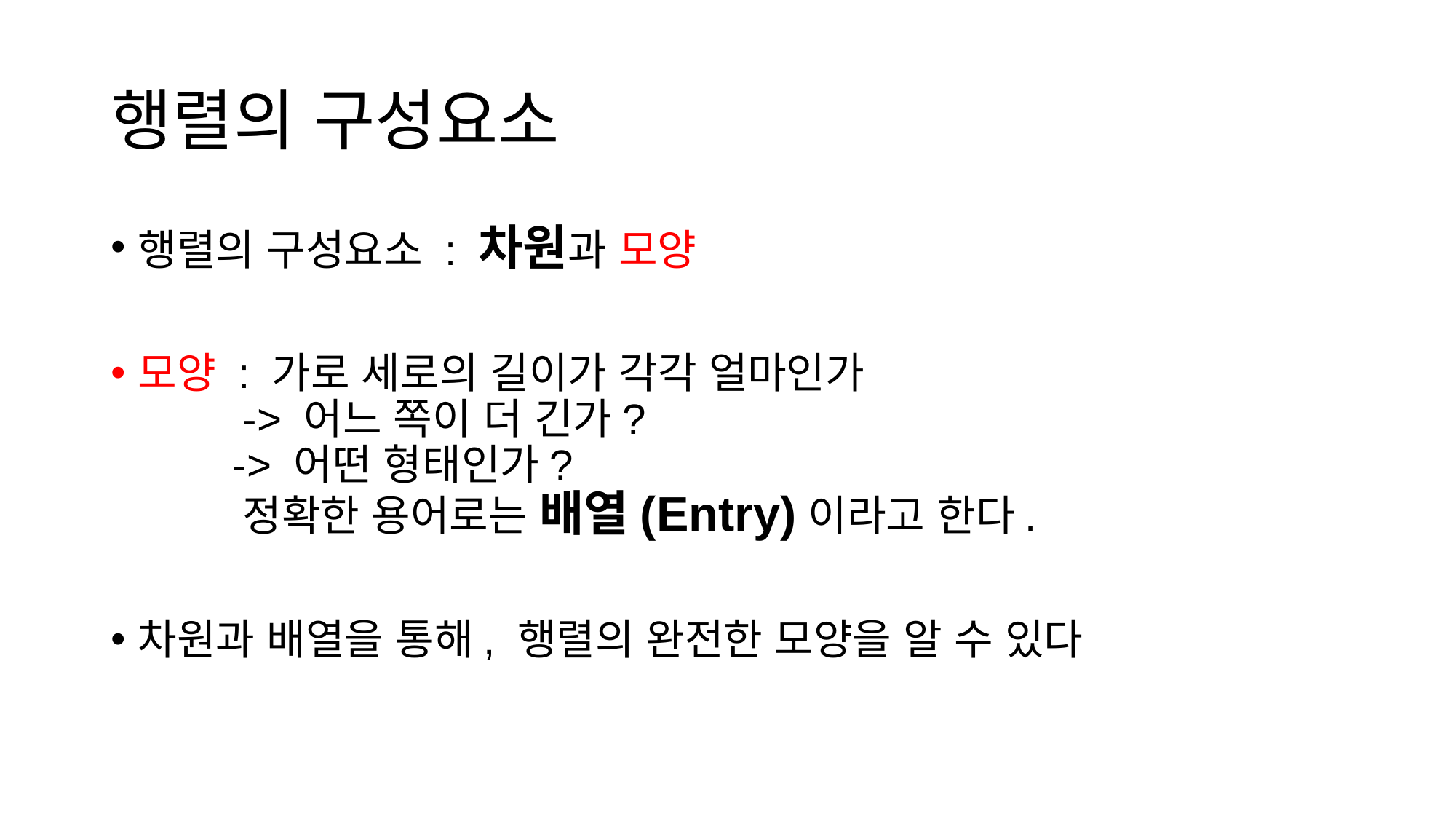

# 행렬의 구성요소
행렬의 구성요소 : 차원과 모양

모양 : 가로 세로의 길이가 각각 얼마인가
        -> 어느 쪽이 더 긴가?
        -> 어떤 형태인가?
        정확한 용어로는 배열(Entry)이라고 한다.

차원과 배열을 통해, 행렬의 완전한 모양을 알 수 있다